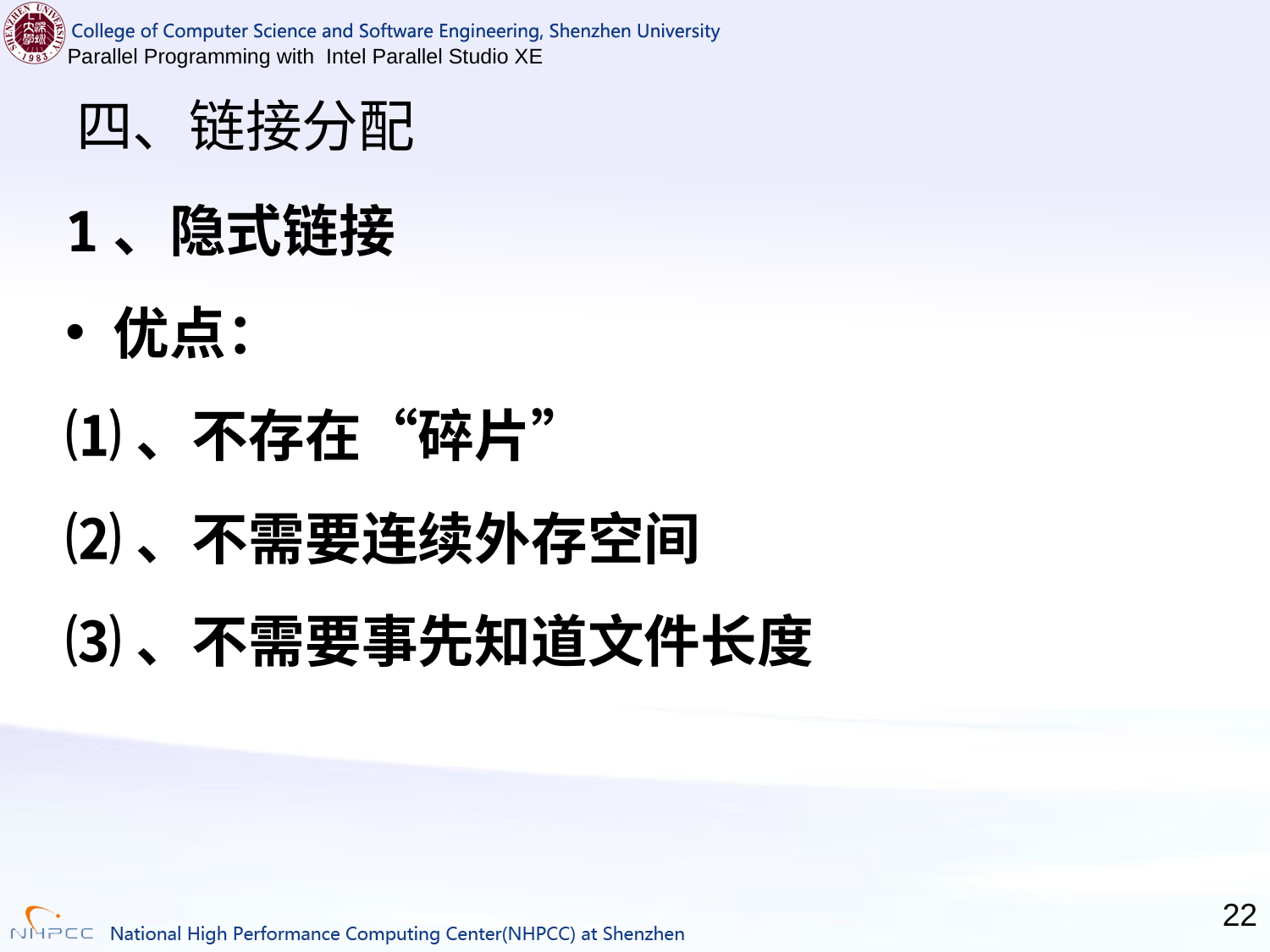

# 四、链接分配
1、隐式链接
优点：
⑴、不存在“碎片”
⑵、不需要连续外存空间
⑶、不需要事先知道文件长度
22